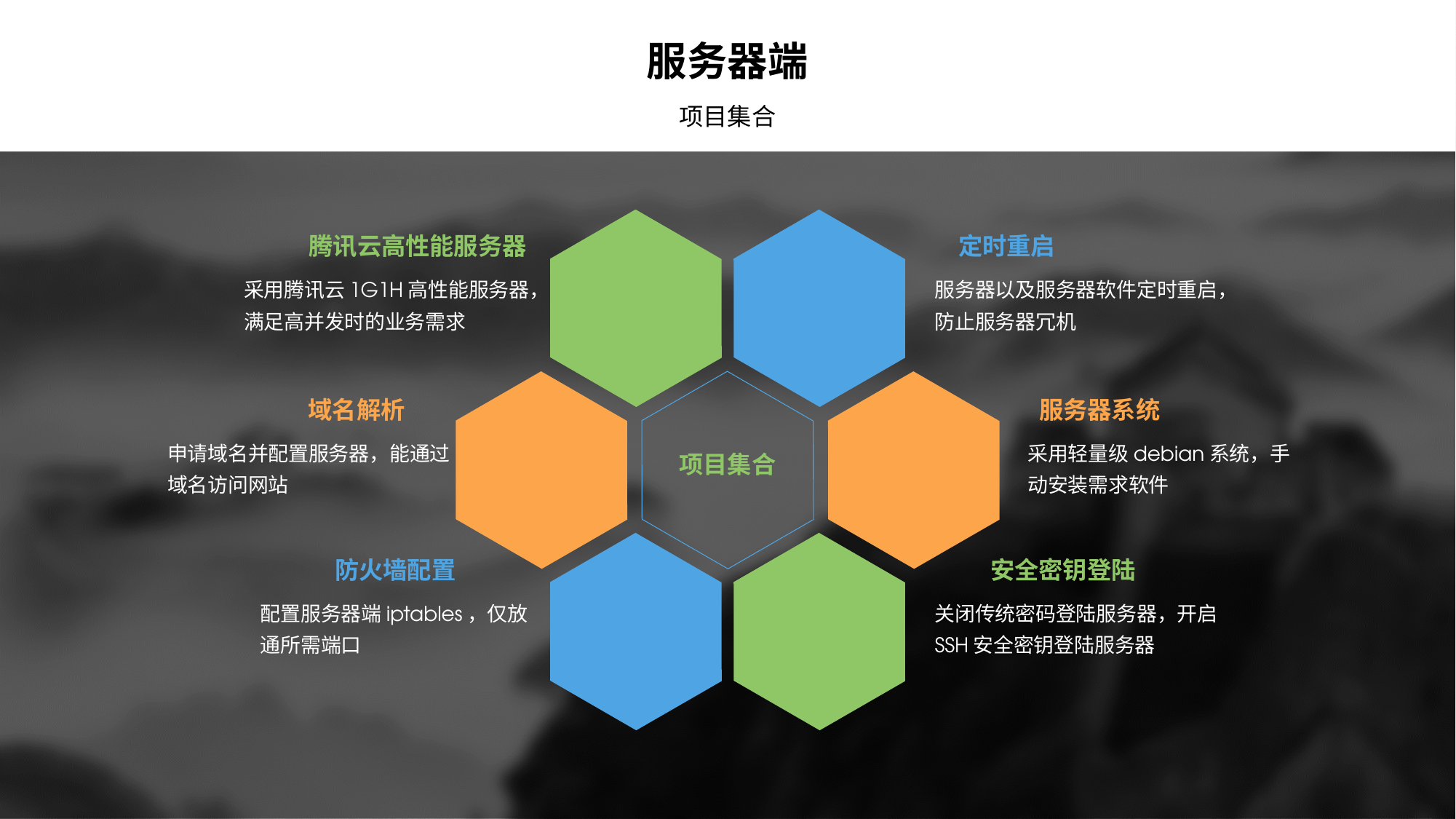

服务器端
项目集合

腾讯云高性能服务器
定时重启
采用腾讯云1G1H高性能服务器，满足高并发时的业务需求
服务器以及服务器软件定时重启，防止服务器冗机
域名解析
服务器系统
申请域名并配置服务器，能通过域名访问网站
采用轻量级debian系统，手动安装需求软件
项目集合
防火墙配置
安全密钥登陆
配置服务器端iptables，仅放通所需端口
关闭传统密码登陆服务器，开启SSH安全密钥登陆服务器